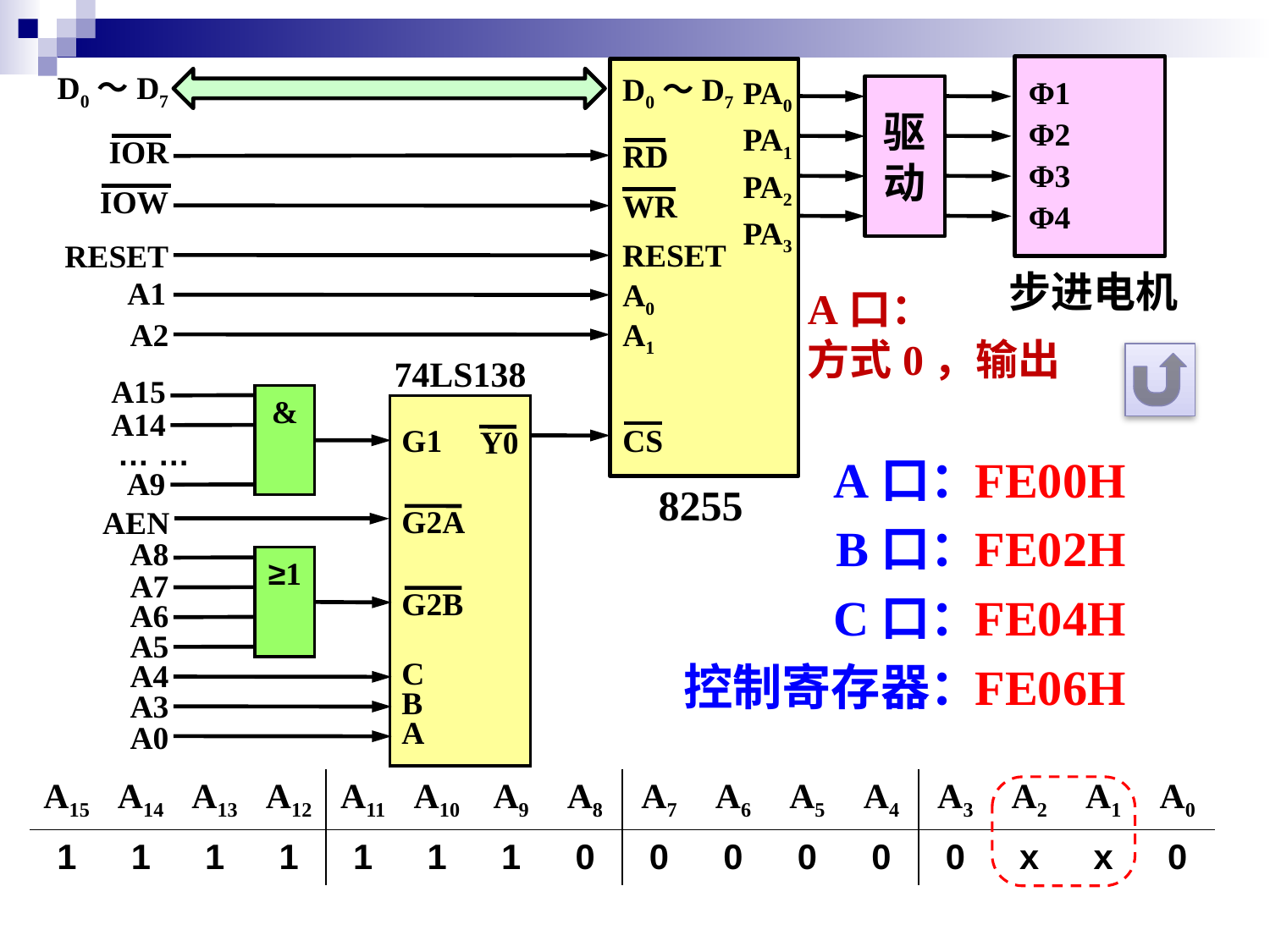

D0～D7
D0～D7
Φ1
Φ2
Φ3
Φ4
PA0
PA1
PA2
PA3

驱动
IOR
RD
IOW
WR
RESET
RESET
步进电机
A1
A0
A口：
方式0，输出
A2
A1

74LS138
A15
&

A14
CS
G1
Y0

… …

A口：
B口：
C口：
控制寄存器：
FE00H
FE02H
FE04H
FE06H
A9
8255
G2A
AEN

A8
≥1
A7
G2B

A6
A5
C
A4
B
A3
A
A0
| A15 | A14 | A13 | A12 | A11 | A10 | A9 | A8 | A7 | A6 | A5 | A4 | A3 | A2 | A1 | A0 |
| --- | --- | --- | --- | --- | --- | --- | --- | --- | --- | --- | --- | --- | --- | --- | --- |
| 1 | 1 | 1 | 1 | 1 | 1 | 1 | 0 | 0 | 0 | 0 | 0 | 0 | x | x | 0 |

36